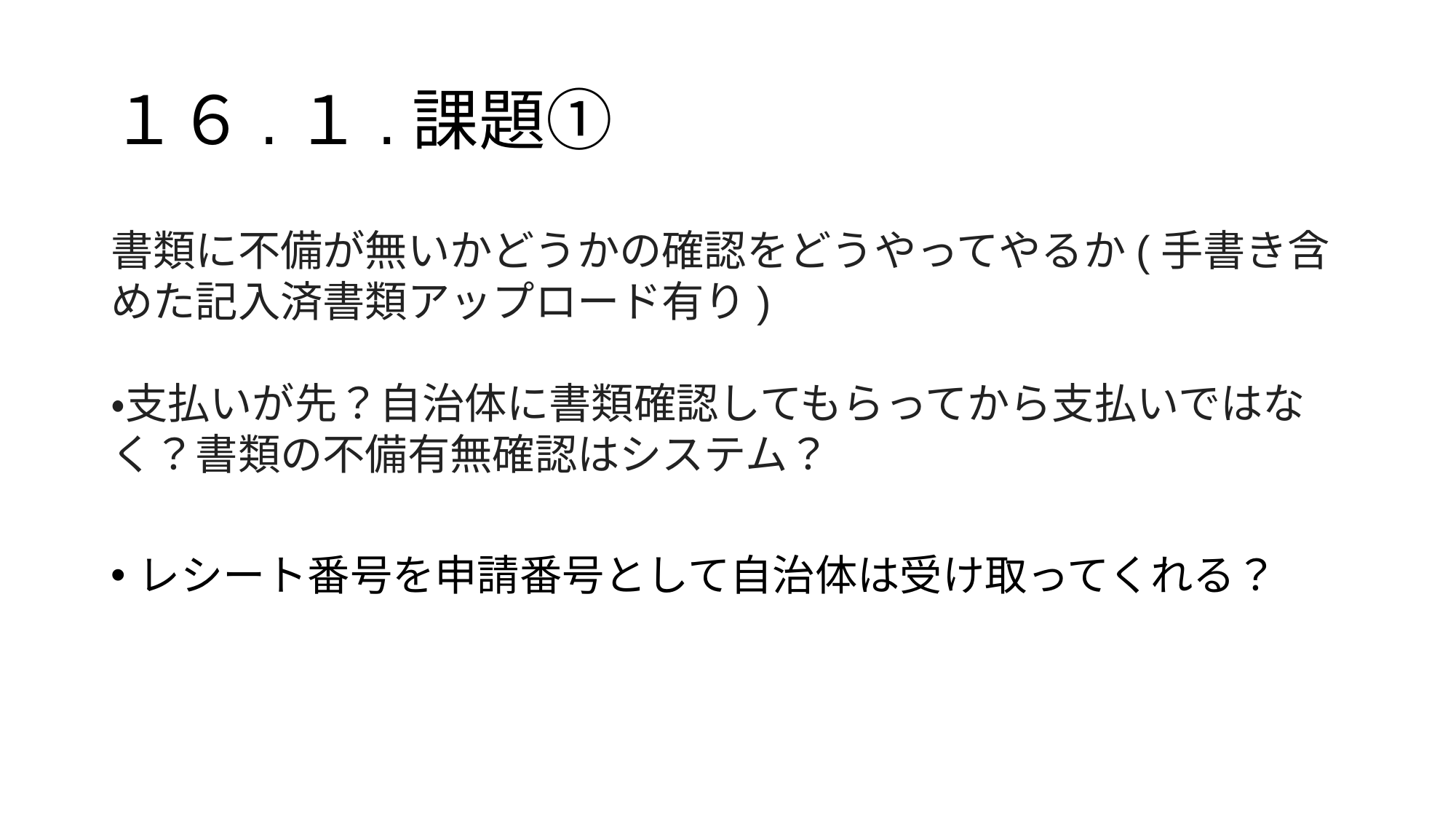

# １６.１.課題①
書類に不備が無いかどうかの確認をどうやってやるか(手書き含めた記入済書類アップロード有り)

・支払いが先？自治体に書類確認してもらってから支払いではなく？書類の不備有無確認はシステム？

レシート番号を申請番号として自治体は受け取ってくれる？